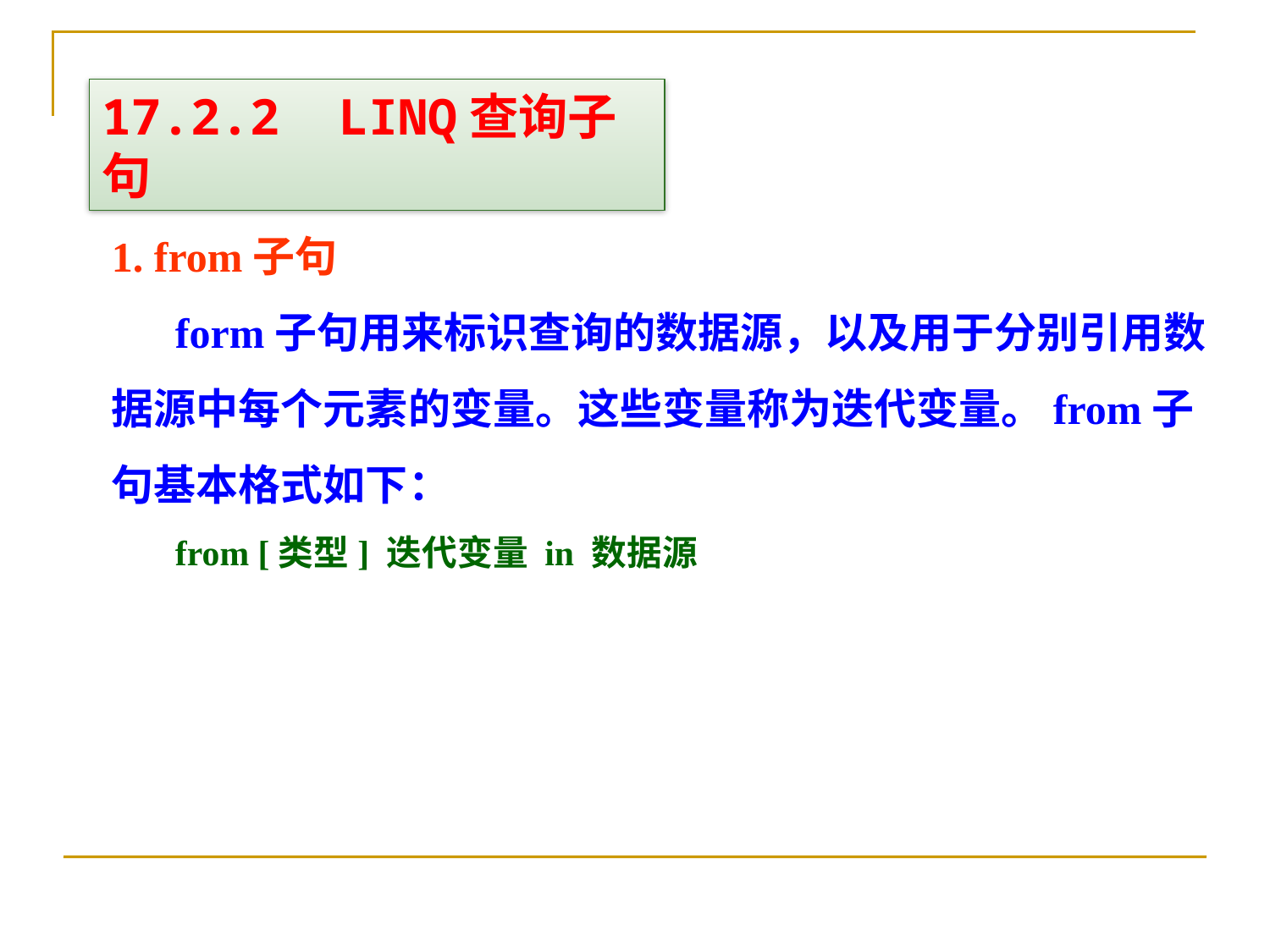

17.2.2  LINQ查询子句
1. from子句
      form子句用来标识查询的数据源，以及用于分别引用数据源中每个元素的变量。这些变量称为迭代变量。from子句基本格式如下：
from [类型] 迭代变量 in 数据源